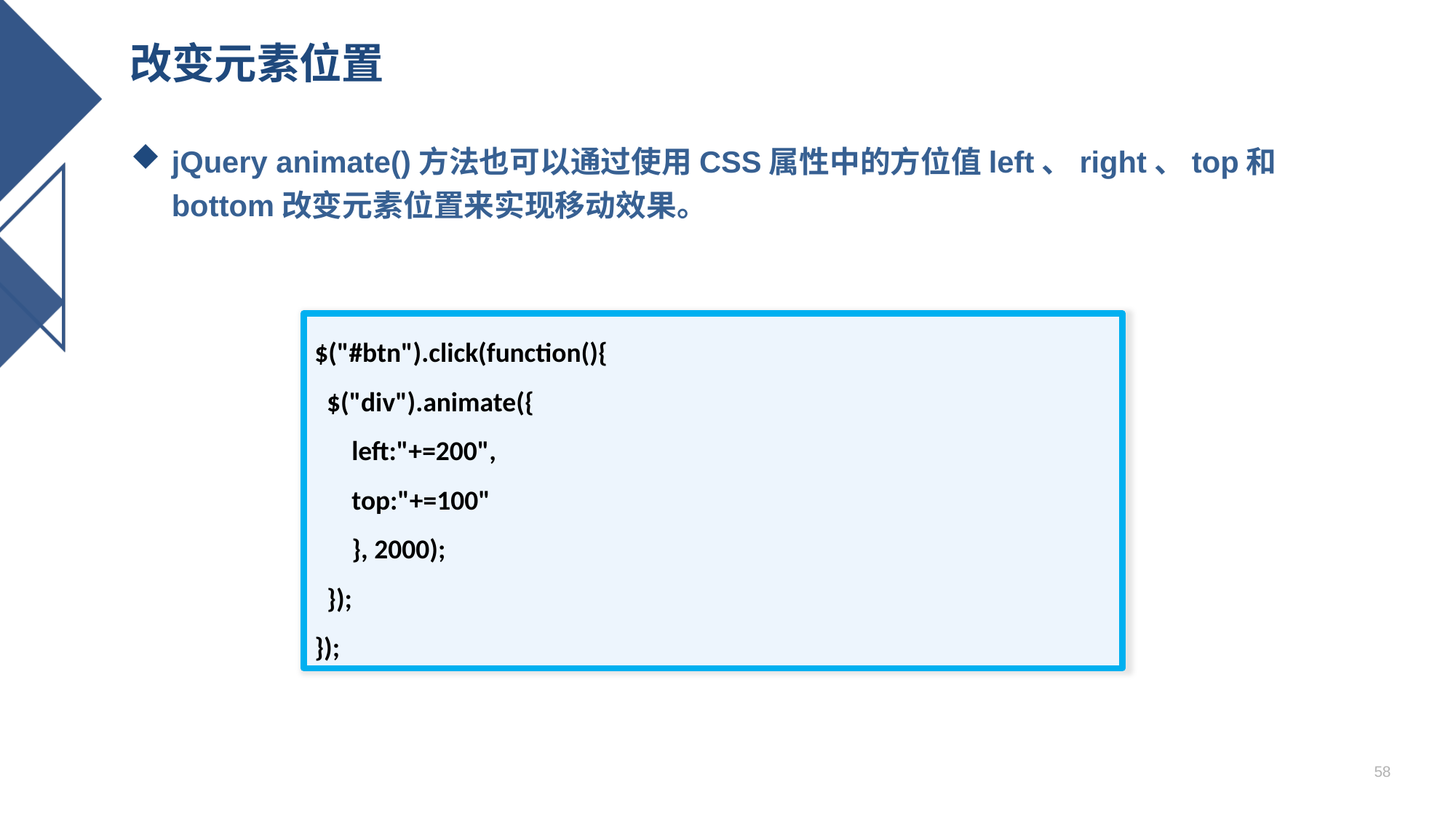

# 改变元素位置
jQuery animate()方法也可以通过使用CSS属性中的方位值left、right、top和bottom改变元素位置来实现移动效果。
$("#btn").click(function(){
  $("div").animate({
      left:"+=200",
      top:"+=100"
      }, 2000);
  });
});
58